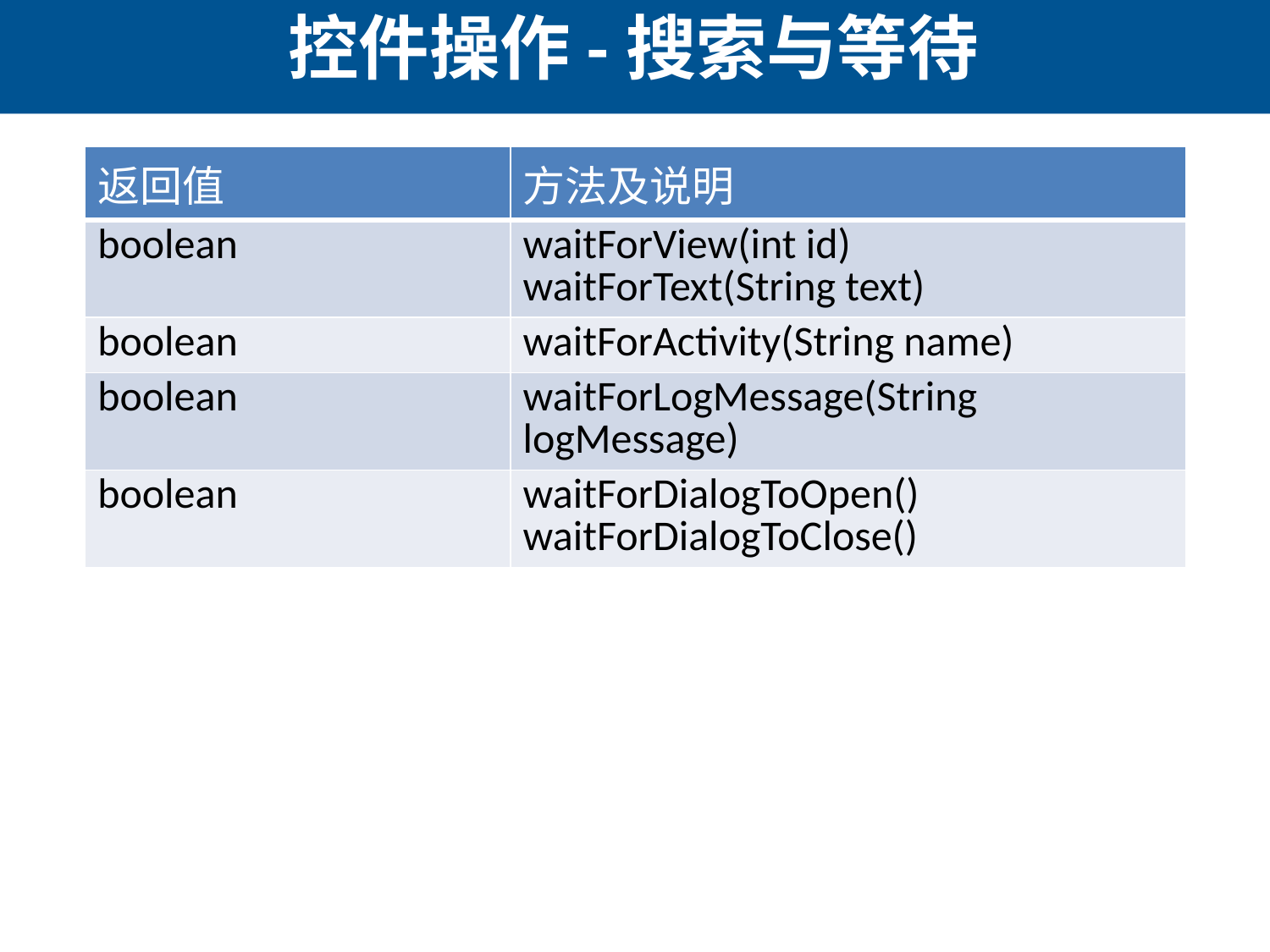

# 控件操作-搜索与等待
| 返回值 | 方法及说明 |
| --- | --- |
| boolean | waitForView(int id) waitForText(String text) |
| boolean | waitForActivity(String name) |
| boolean | waitForLogMessage(String logMessage) |
| boolean | waitForDialogToOpen() waitForDialogToClose() |